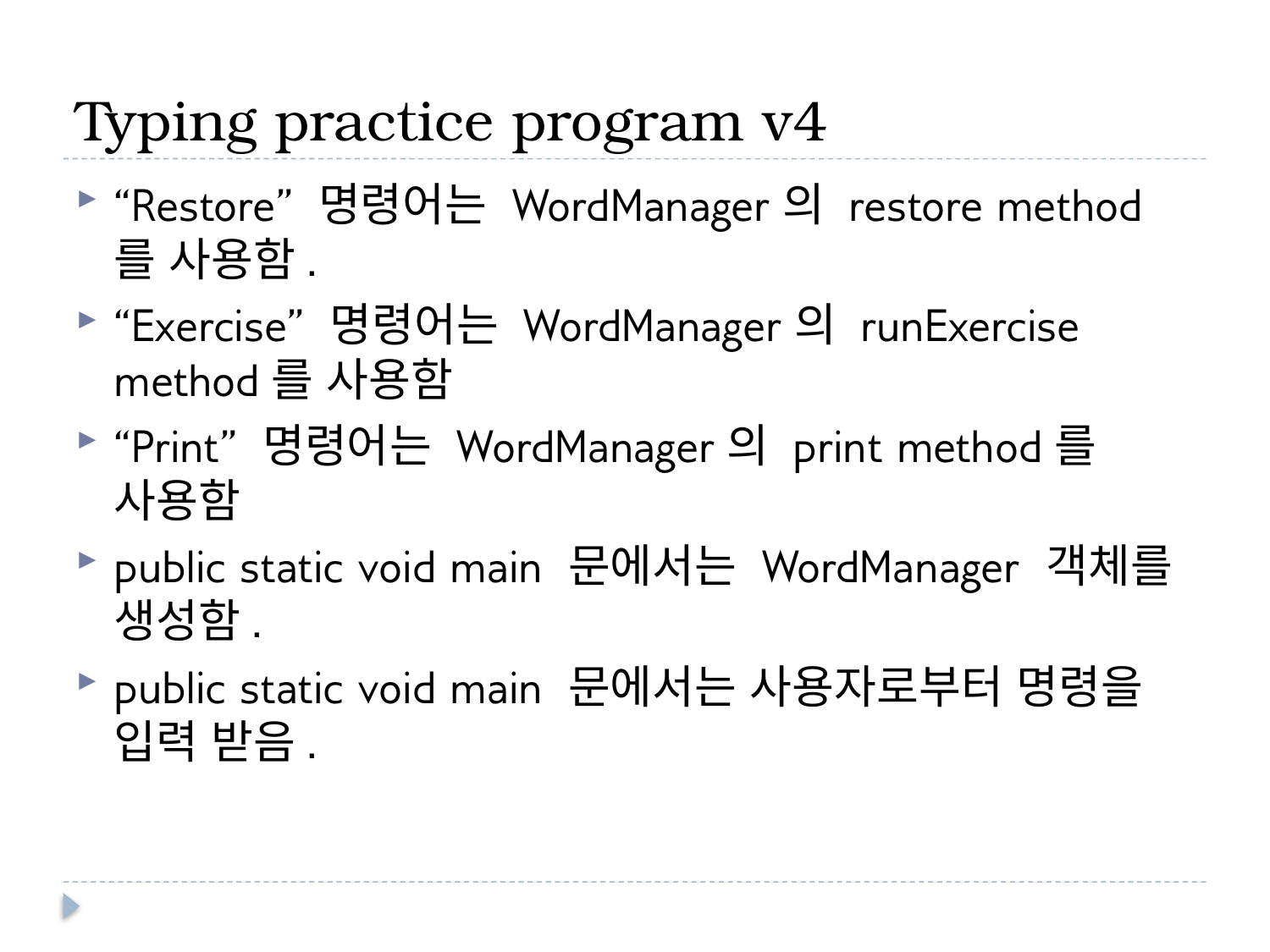

# Typing practice program v4
“Restore” 명령어는 WordManager의 restore method를 사용함.
“Exercise” 명령어는 WordManager의 runExercise method를 사용함
“Print” 명령어는 WordManager의 print method를 사용함
public static void main 문에서는 WordManager 객체를 생성함.
public static void main 문에서는 사용자로부터 명령을 입력 받음.